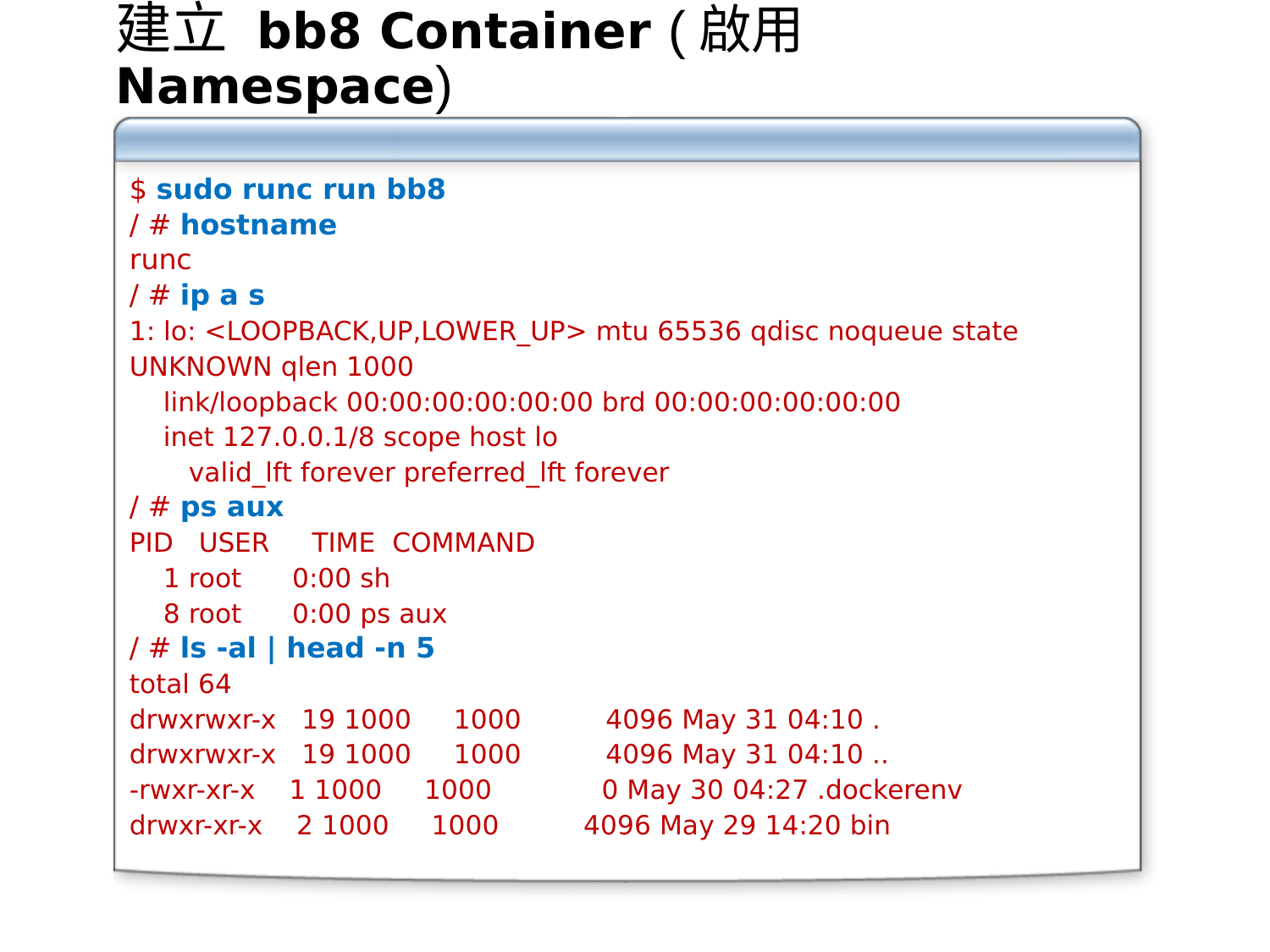

# 建立 bb8 Container (啟用 Namespace)
$ sudo runc run bb8
/ # hostname
runc
/ # ip a s
1: lo: <LOOPBACK,UP,LOWER_UP> mtu 65536 qdisc noqueue state UNKNOWN qlen 1000
    link/loopback 00:00:00:00:00:00 brd 00:00:00:00:00:00
    inet 127.0.0.1/8 scope host lo
       valid_lft forever preferred_lft forever
/ # ps aux
PID   USER     TIME  COMMAND
    1 root      0:00 sh
    8 root      0:00 ps aux
/ # ls -al | head -n 5
total 64
drwxrwxr-x   19 1000     1000          4096 May 31 04:10 .
drwxrwxr-x   19 1000     1000          4096 May 31 04:10 ..
-rwxr-xr-x    1 1000     1000             0 May 30 04:27 .dockerenv
drwxr-xr-x    2 1000     1000          4096 May 29 14:20 bin